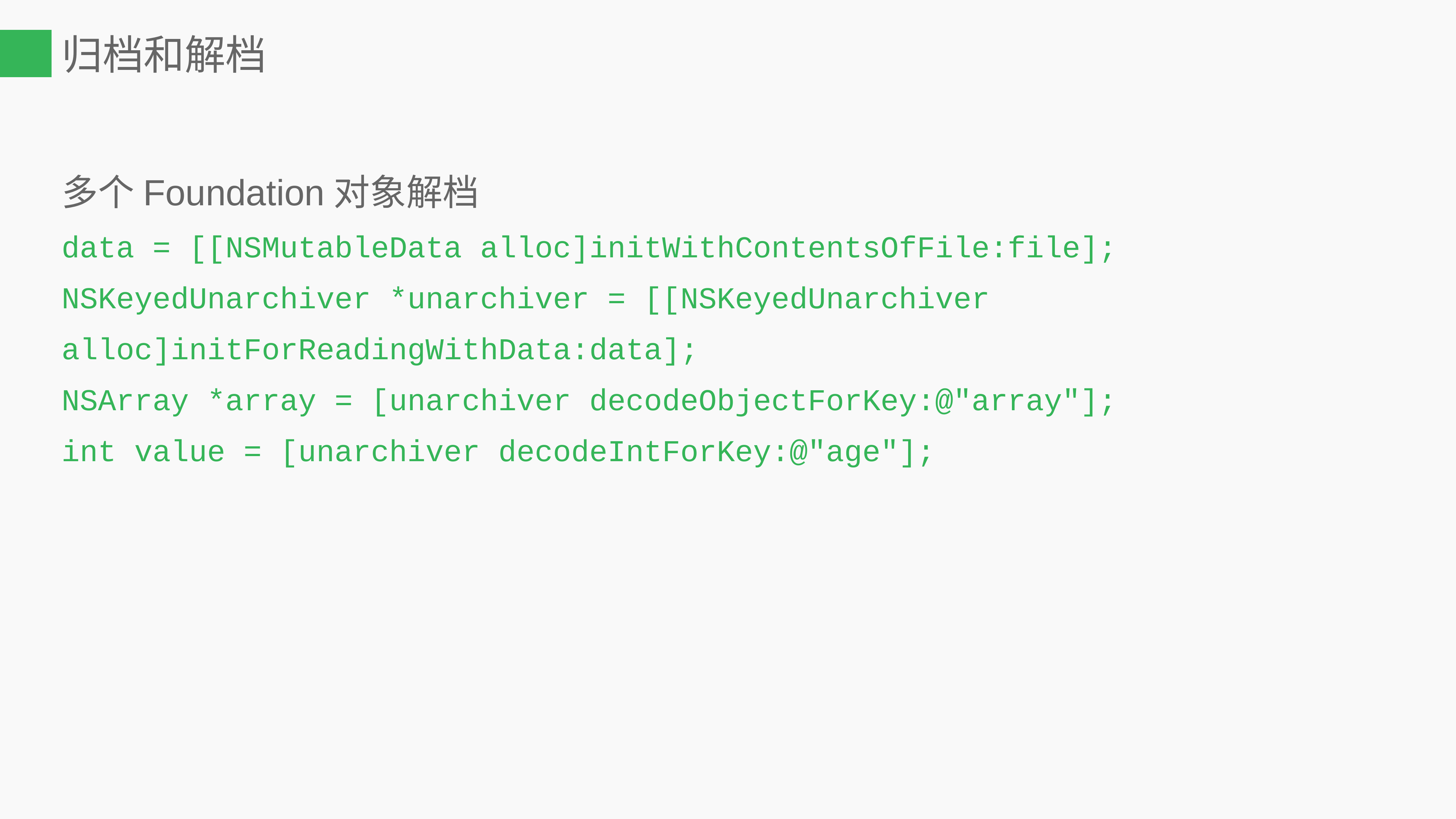

# 归档和解档
多个Foundation对象解档
data = [[NSMutableData alloc]initWithContentsOfFile:file];
NSKeyedUnarchiver *unarchiver = [[NSKeyedUnarchiver alloc]initForReadingWithData:data];
NSArray *array = [unarchiver decodeObjectForKey:@"array"];
int value = [unarchiver decodeIntForKey:@"age"];